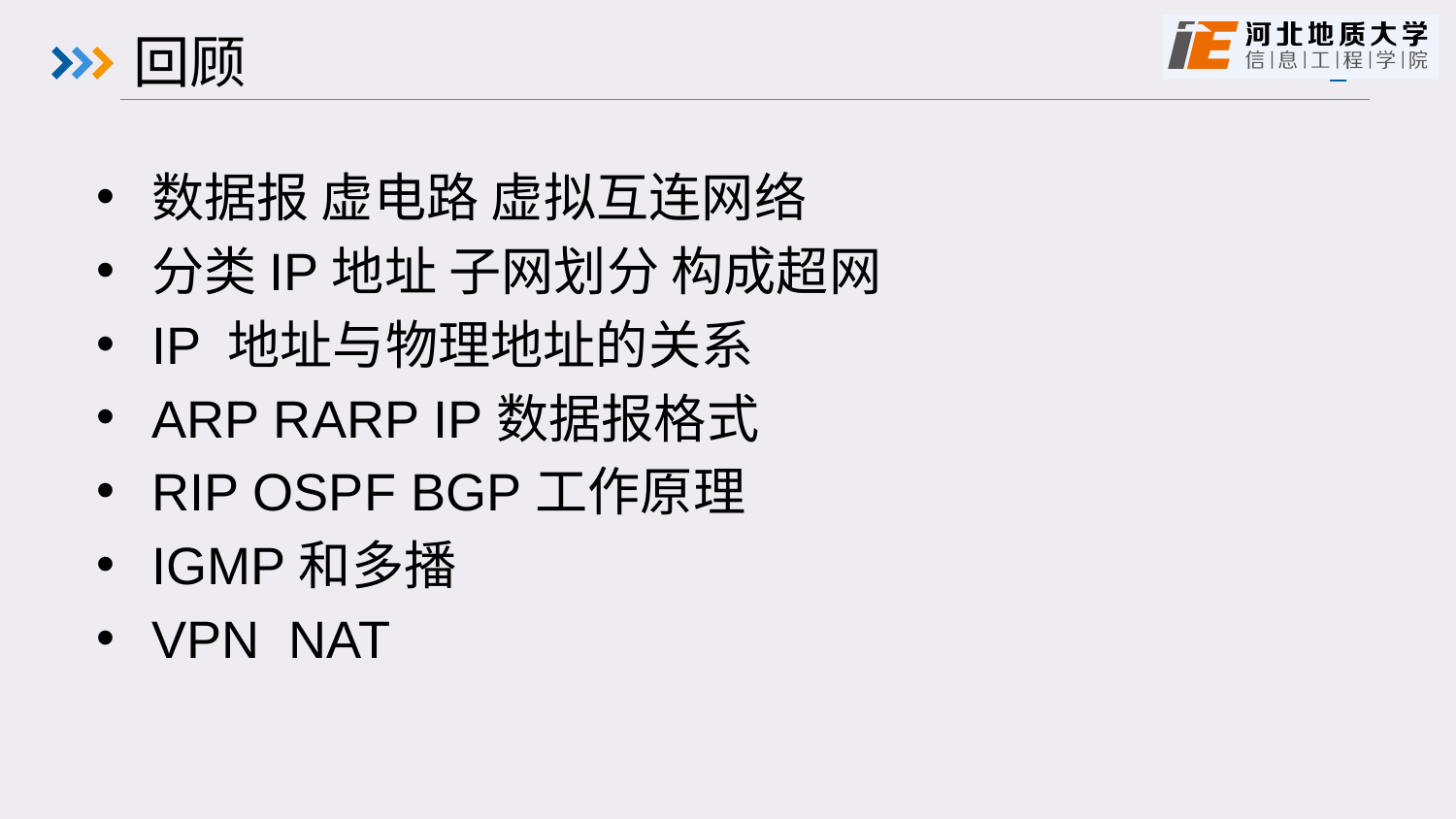

# 回顾
数据报 虚电路 虚拟互连网络
分类IP地址 子网划分 构成超网
IP 地址与物理地址的关系
ARP RARP IP数据报格式
RIP OSPF BGP工作原理
IGMP和多播
VPN  NAT